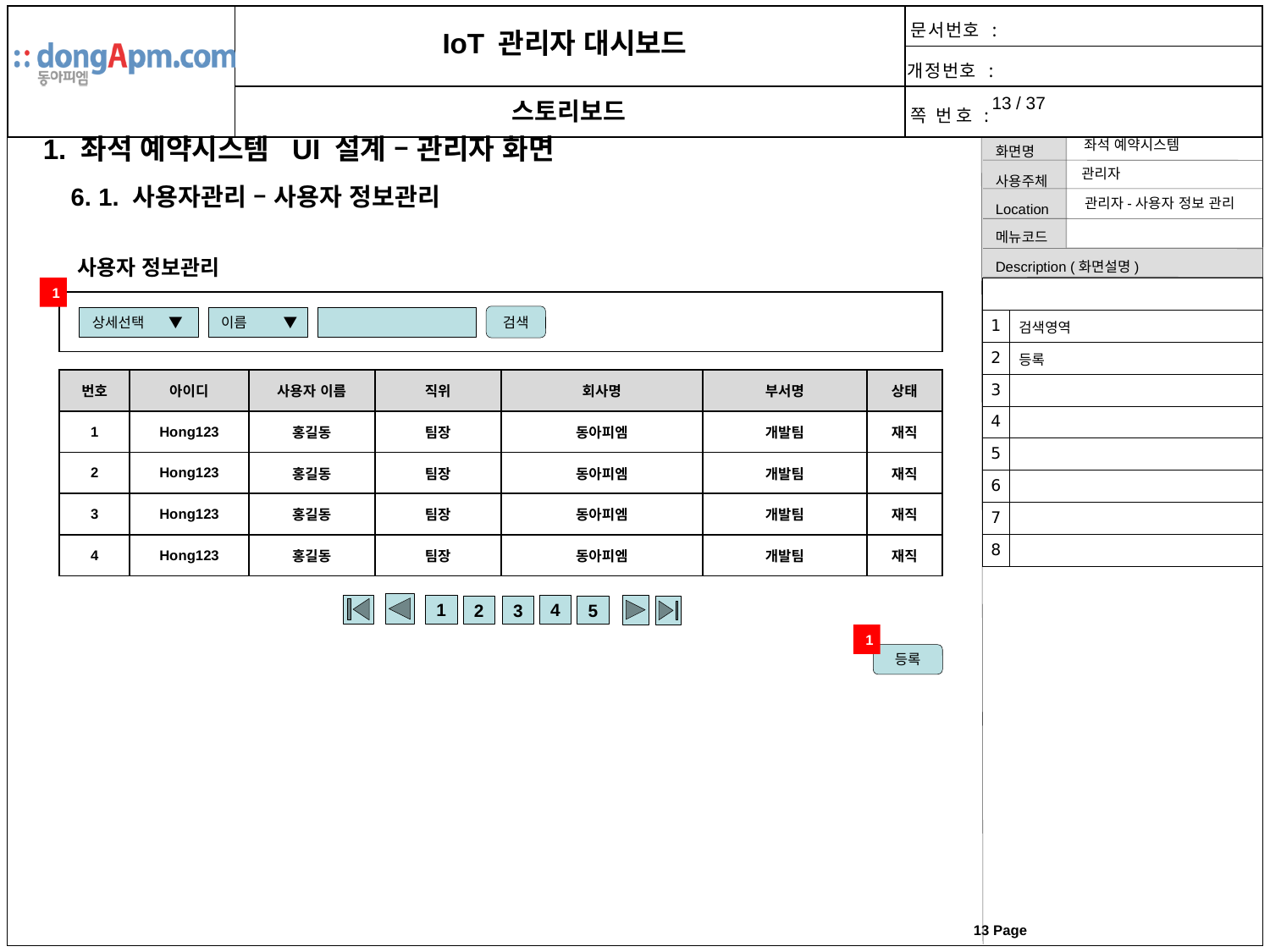

1. 좌석 예약시스템  UI 설계 – 관리자 화면
좌석 예약시스템
관리자
6. 1. 사용자관리 – 사용자 정보관리
관리자-사용자 정보 관리
사용자 정보관리
1
|  |  |
| --- | --- |
| 1 | 검색영역 |
| 2 | 등록 |
| 3 |  |
| 4 |  |
| 5 |  |
| 6 |  |
| 7 |  |
| 8 |  |
|  |
| --- |
검색
상세선택      ▼
이름         ▼

| 번호 | 아이디 | 사용자 이름 | 직위 | 회사명 | 부서명 | 상태 |
| --- | --- | --- | --- | --- | --- | --- |
| 1 | Hong123 | 홍길동 | 팀장 | 동아피엠 | 개발팀 | 재직 |
| 2 | Hong123 | 홍길동 | 팀장 | 동아피엠 | 개발팀 | 재직 |
| 3 | Hong123 | 홍길동 | 팀장 | 동아피엠 | 개발팀 | 재직 |
| 4 | Hong123 | 홍길동 | 팀장 | 동아피엠 | 개발팀 | 재직 |

4

1

5
2
3

1
등록